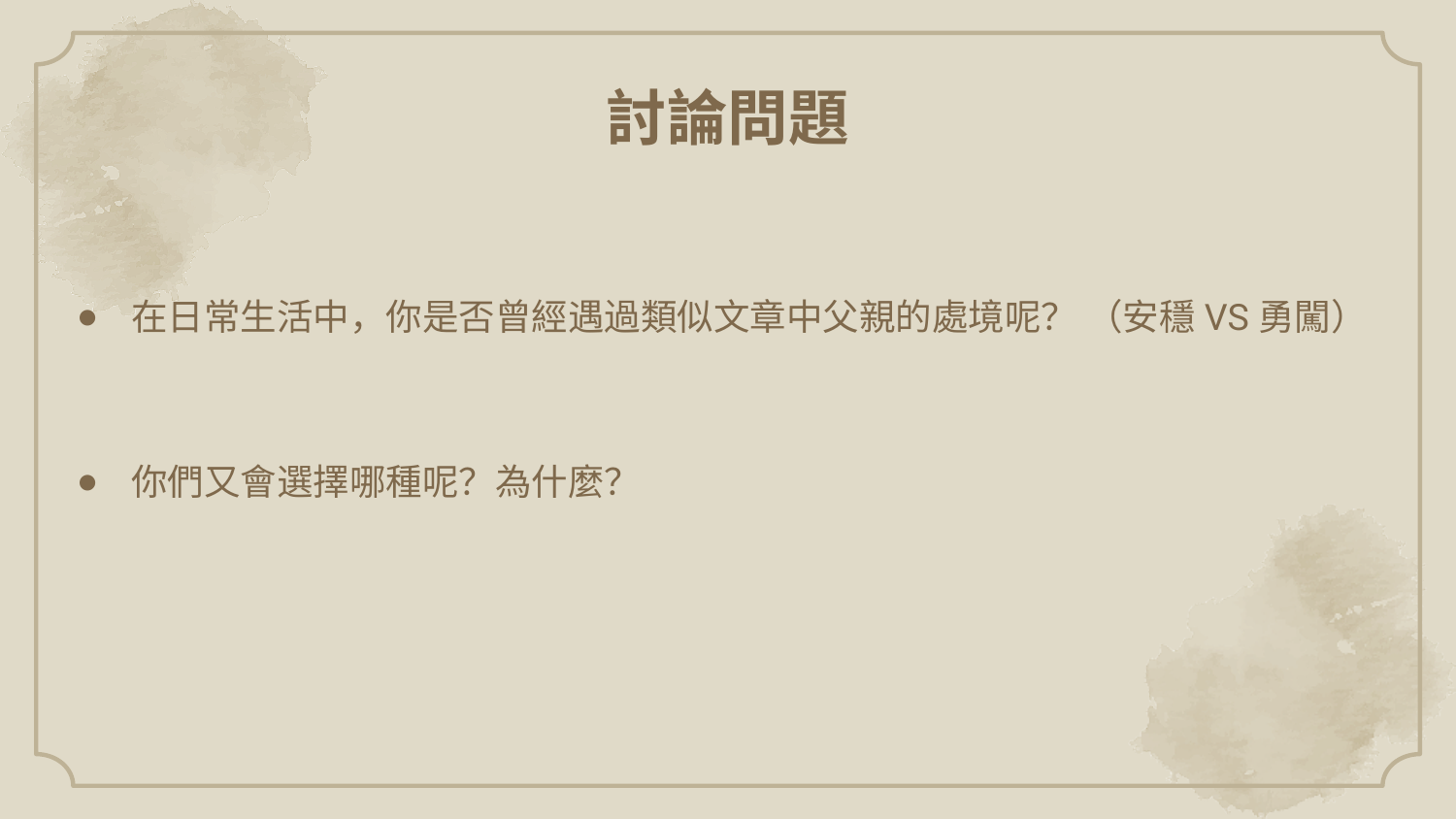

# 討論問題
在日常生活中，你是否曾經遇過類似文章中父親的處境呢？ （安穩VS勇闖）

你們又會選擇哪種呢？為什麼？